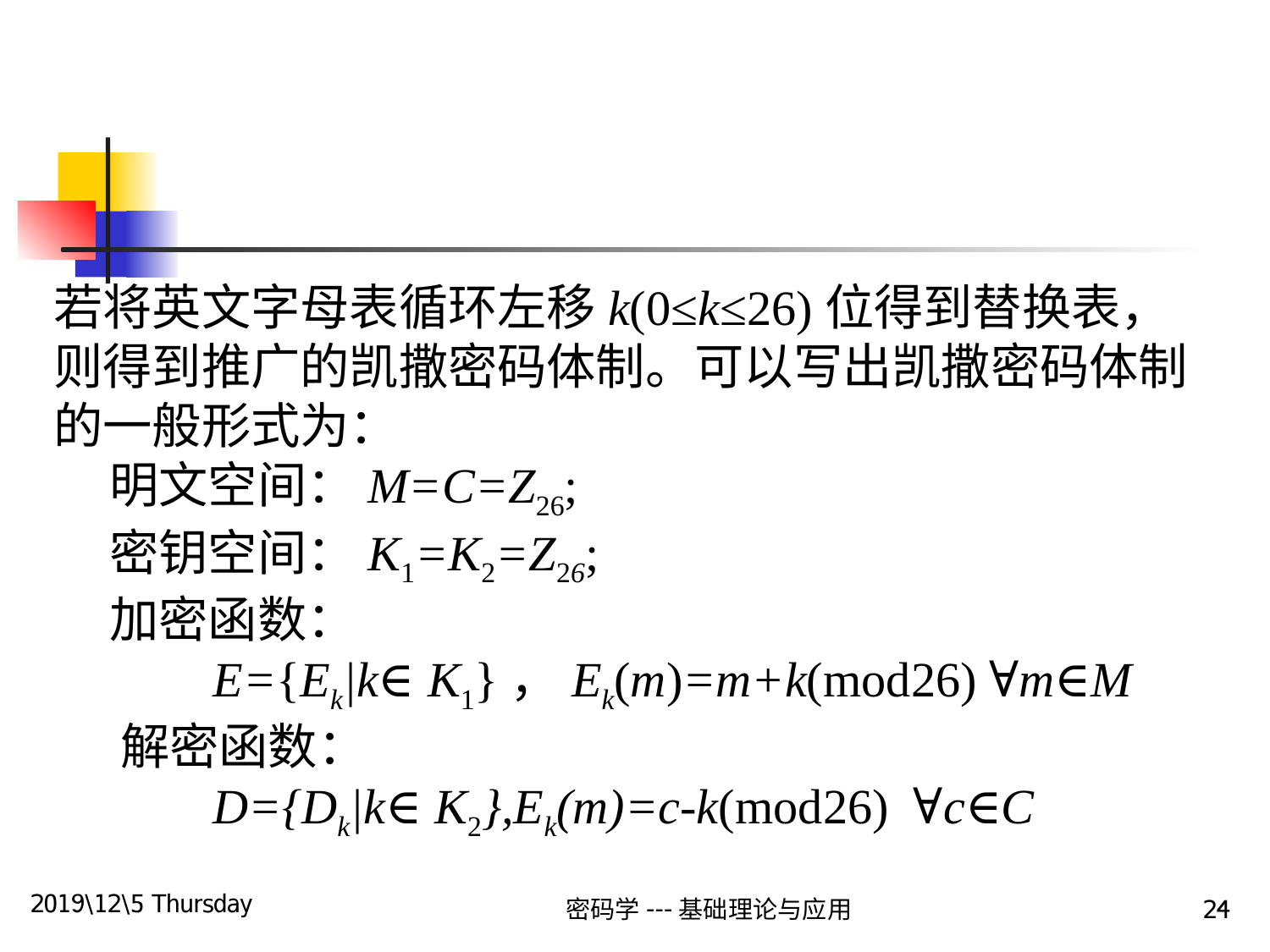

#
若将英文字母表循环左移k(0≤k≤26)位得到替换表，则得到推广的凯撒密码体制。可以写出凯撒密码体制的一般形式为：
    明文空间：M=C=Z26;
    密钥空间：K1=K2=Z26;
    加密函数：
             E={Ek|k∈K1}，Ek(m)=m+k(mod26) ∀m∈M
     解密函数：
             D={Dk|k∈K2},Ek(m)=c-k(mod26)  ∀c∈C

密码学---基础理论与应用
24
2019\12\5 Thursday